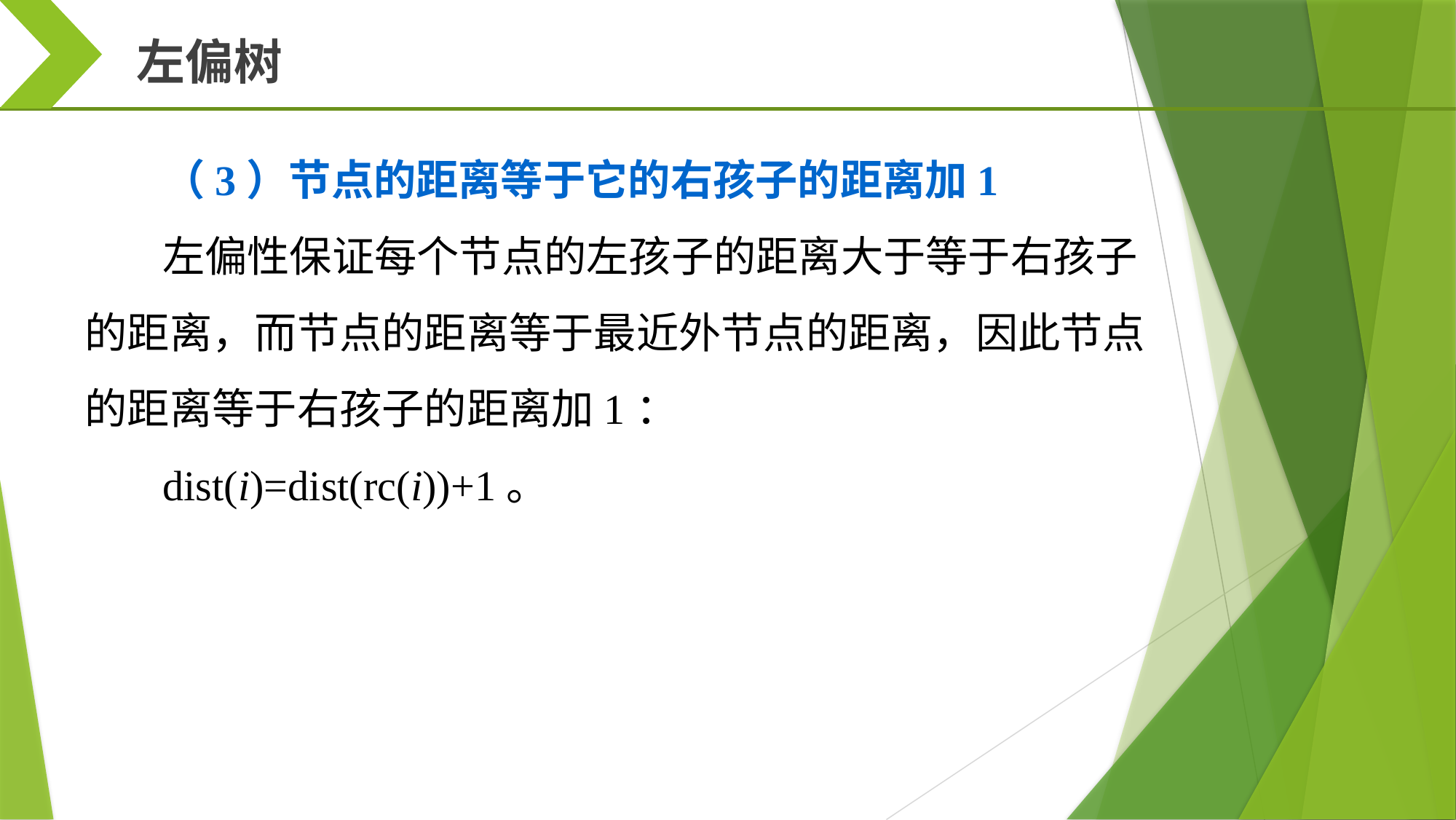

左偏树
（3）节点的距离等于它的右孩子的距离加1
左偏性保证每个节点的左孩子的距离大于等于右孩子的距离，而节点的距离等于最近外节点的距离，因此节点的距离等于右孩子的距离加1：
dist(i)=dist(rc(i))+1。